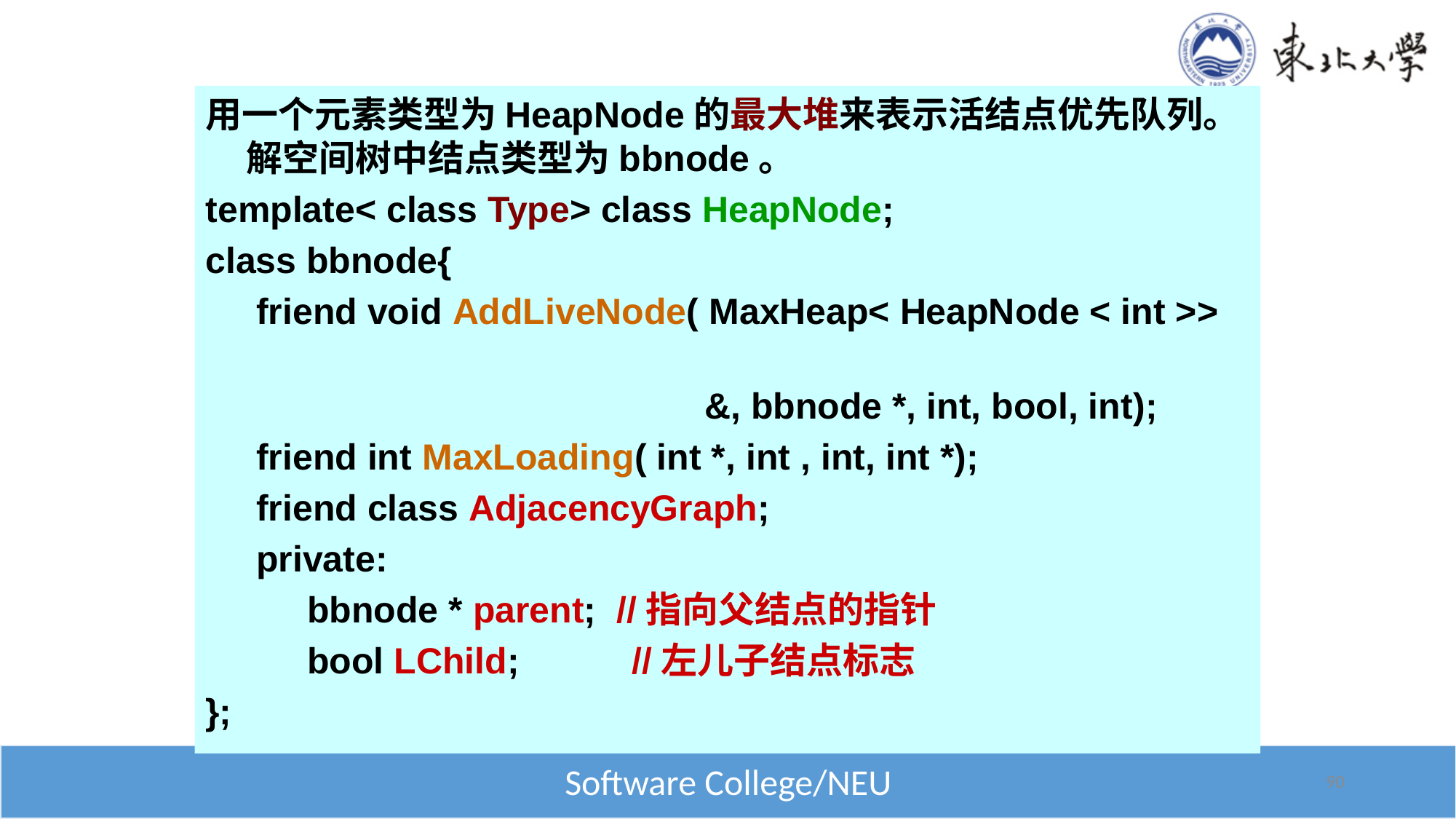

用一个元素类型为HeapNode的最大堆来表示活结点优先队列。解空间树中结点类型为bbnode。
template< class Type> class HeapNode;
class bbnode{
     friend void AddLiveNode( MaxHeap< HeapNode < int >>
                                                 &, bbnode *, int, bool, int);
     friend int MaxLoading( int *, int , int, int *);
     friend class AdjacencyGraph;
     private:
          bbnode * parent;  //指向父结点的指针
          bool LChild;           //左儿子结点标志
};
90